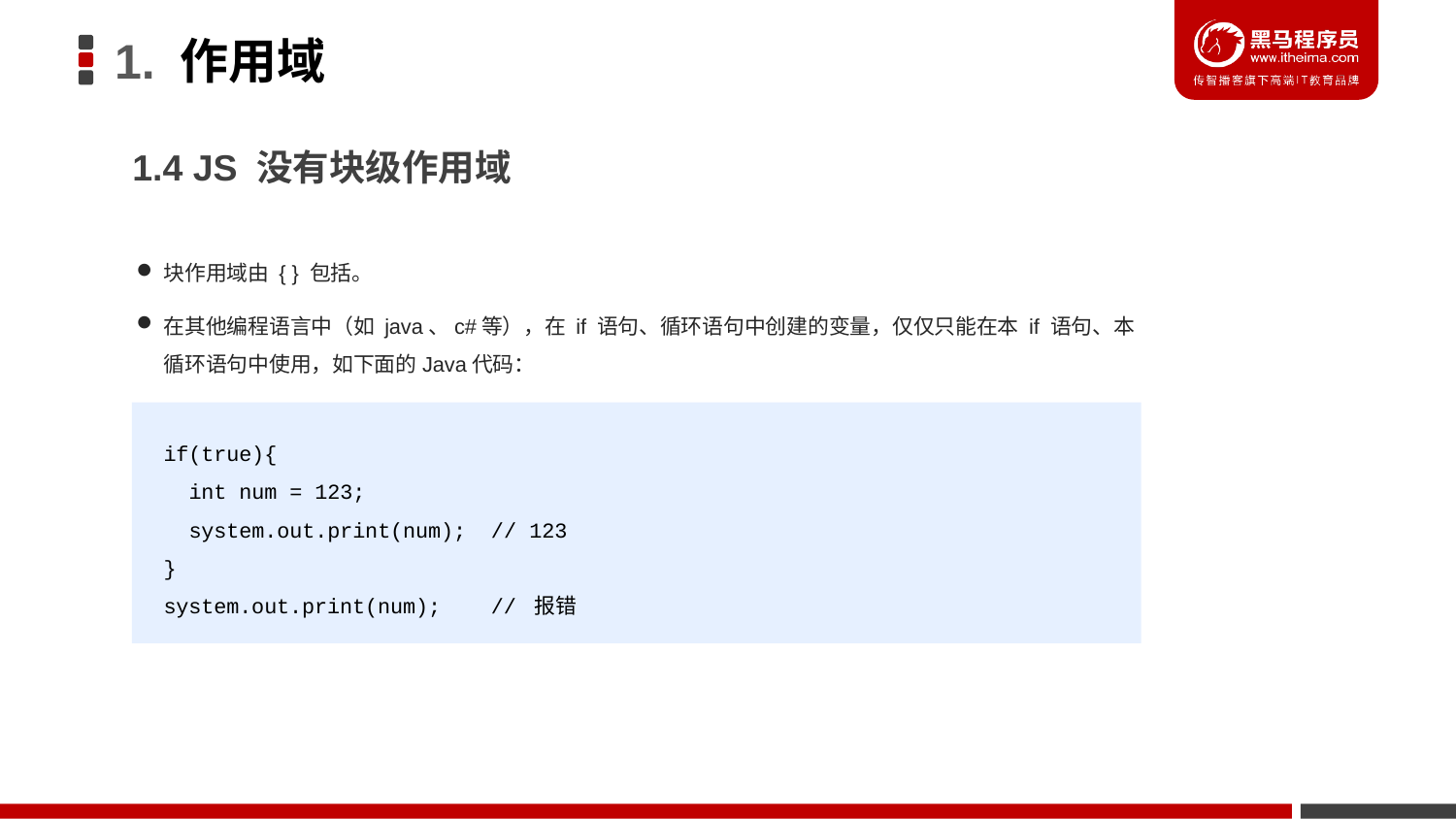

# 1. 作用域
1.4 JS 没有块级作用域
块作用域由 { } 包括。
在其他编程语言中（如 java、c#等），在 if 语句、循环语句中创建的变量，仅仅只能在本 if 语句、本循环语句中使用，如下面的Java代码：
if(true){
  int num = 123;
  system.out.print(num);  // 123
}
system.out.print(num);    // 报错